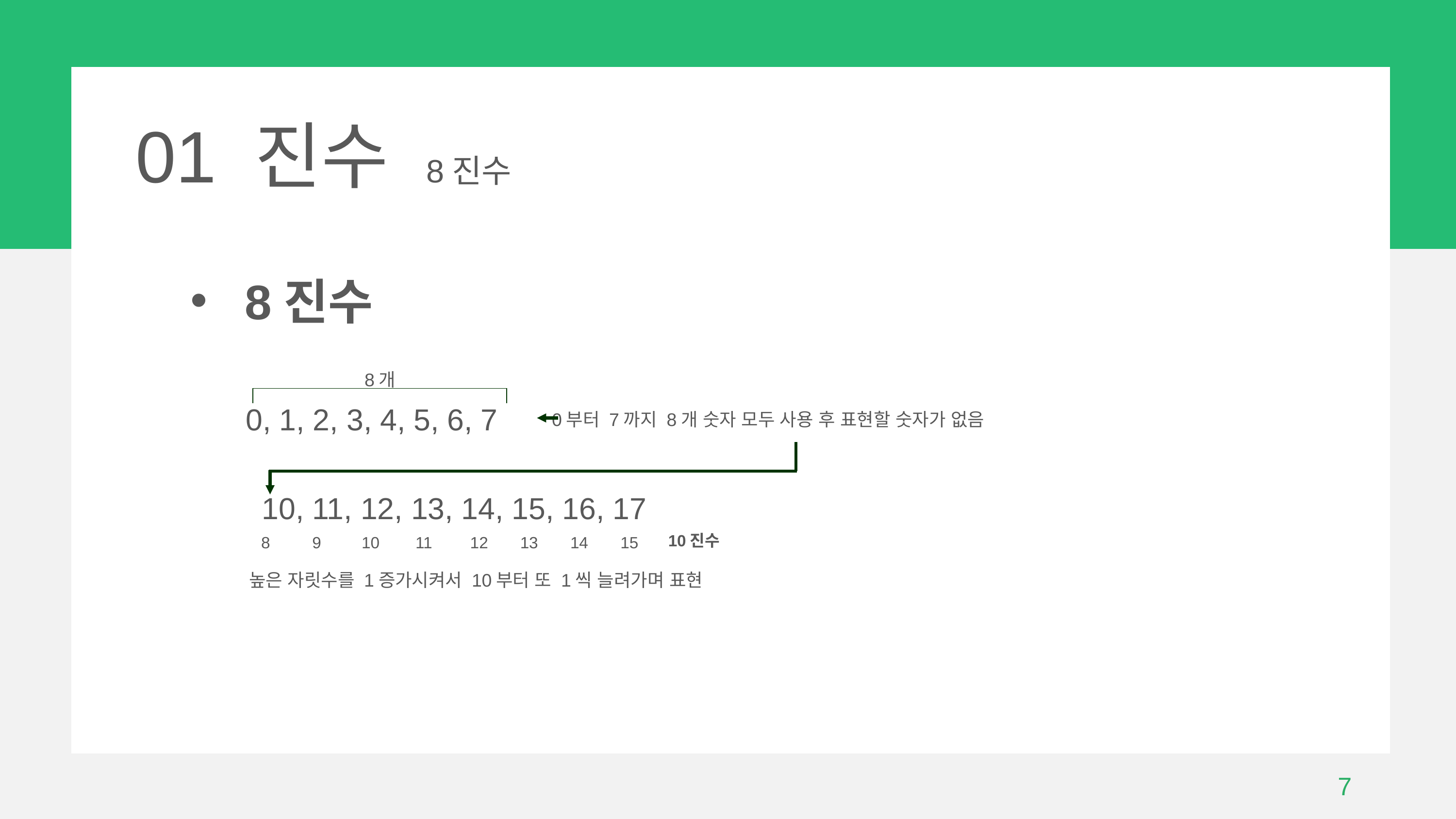

01 진수 8진수
8진수
8개
0, 1, 2, 3, 4, 5, 6, 7
10, 11, 12, 13, 14, 15, 16, 17
0부터 7까지 8개 숫자 모두 사용 후 표현할 숫자가 없음
10진수
8
9
10
11
12
13
14
15
높은 자릿수를 1증가시켜서 10부터 또 1씩 늘려가며 표현
7